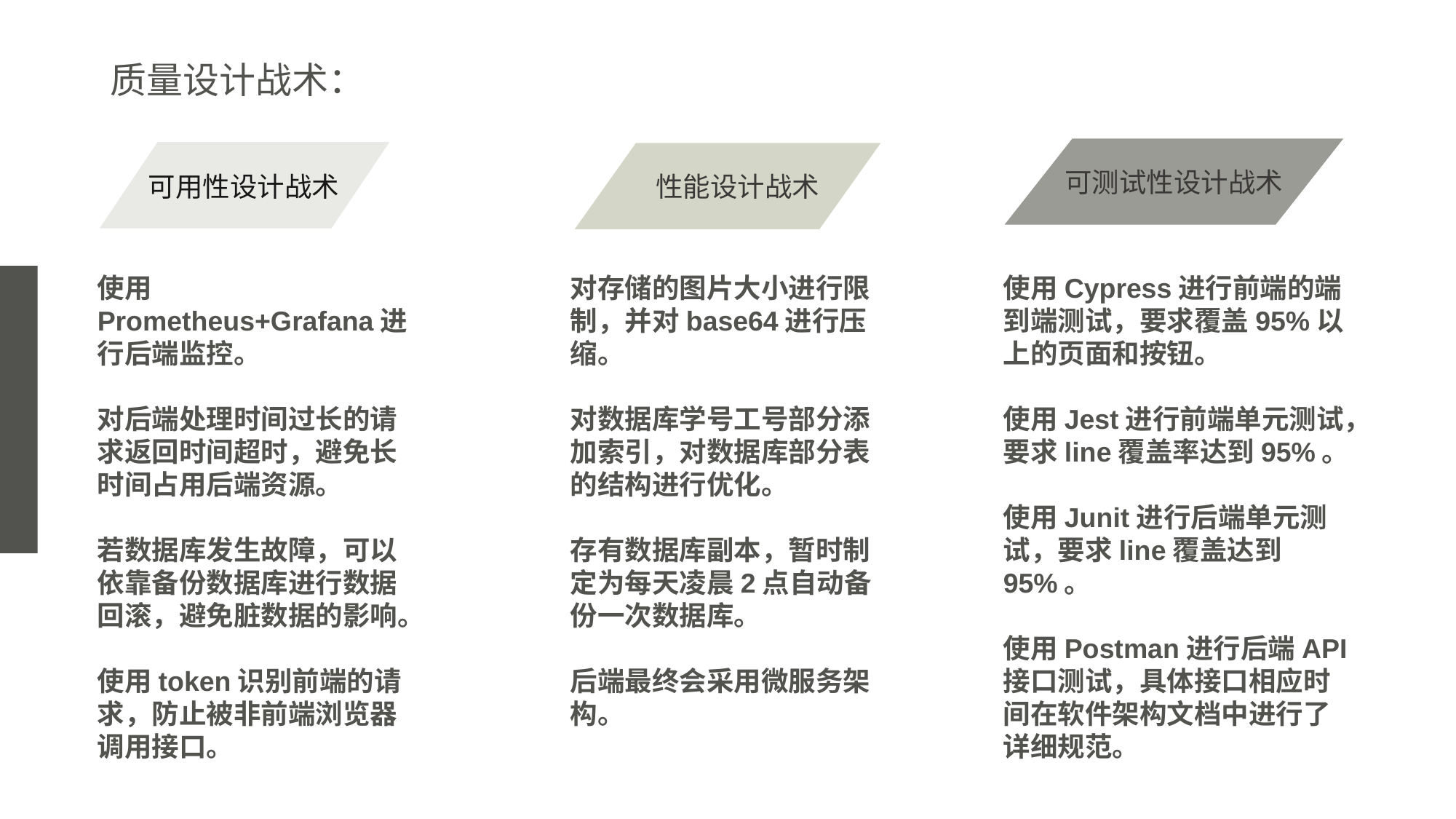

质量设计战术：

可测试性设计战术
可用性设计战术
性能设计战术
使用Cypress进行前端的端到端测试，要求覆盖95%以上的页面和按钮。

使用Jest进行前端单元测试，要求line覆盖率达到95%。

使用Junit进行后端单元测试，要求line覆盖达到95%。

使用Postman进行后端API接口测试，具体接口相应时间在软件架构文档中进行了详细规范。

使用Prometheus+Grafana进行后端监控。

对后端处理时间过长的请求返回时间超时，避免长时间占用后端资源。

若数据库发生故障，可以依靠备份数据库进行数据回滚，避免脏数据的影响。

使用token识别前端的请求，防止被非前端浏览器调用接口。
对存储的图片大小进行限制，并对base64进行压缩。

对数据库学号工号部分添加索引，对数据库部分表的结构进行优化。

存有数据库副本，暂时制定为每天凌晨2点自动备份一次数据库。

后端最终会采用微服务架构。